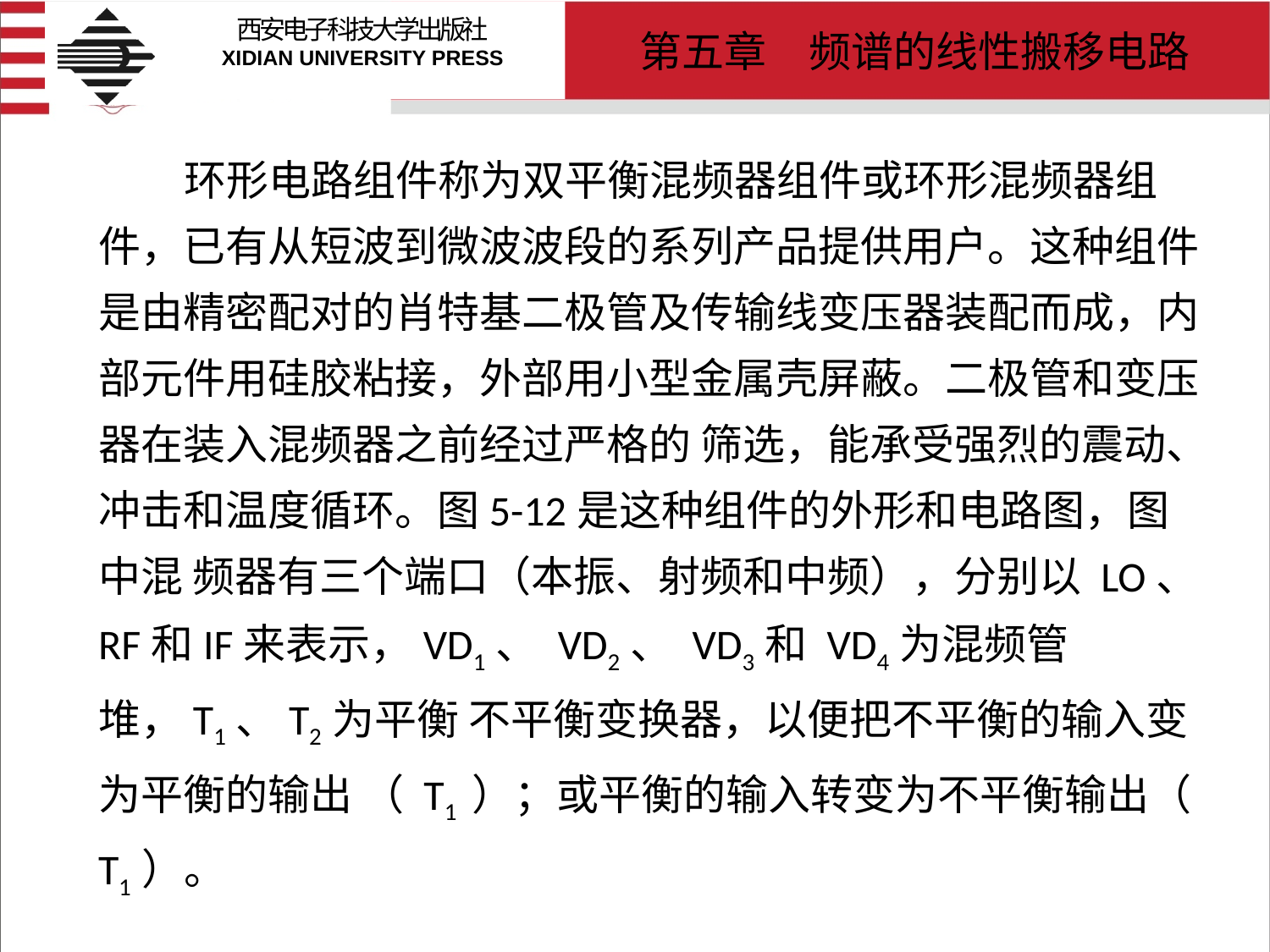

# 环形电路组件称为双平衡混频器组件或环形混频器组件，已有从短波到微波波段的系列产品提供用户。这种组件是由精密配对的肖特基二极管及传输线变压器装配而成，内部元件用硅胶粘接，外部用小型金属壳屏蔽。二极管和变压器在装入混频器之前经过严格的 筛选，能承受强烈的震动、冲击和温度循环。图5-12是这种组件的外形和电路图，图中混 频器有三个端口（本振、射频和中频），分别以 LO、RF和IF来表示，VD1、 VD2、 VD3和 VD4为混频管堆，T1、T2为平衡 不平衡变换器，以便把不平衡的输入变为平衡的输出 （ T1 ）；或平衡的输入转变为不平衡输出（ T1）。